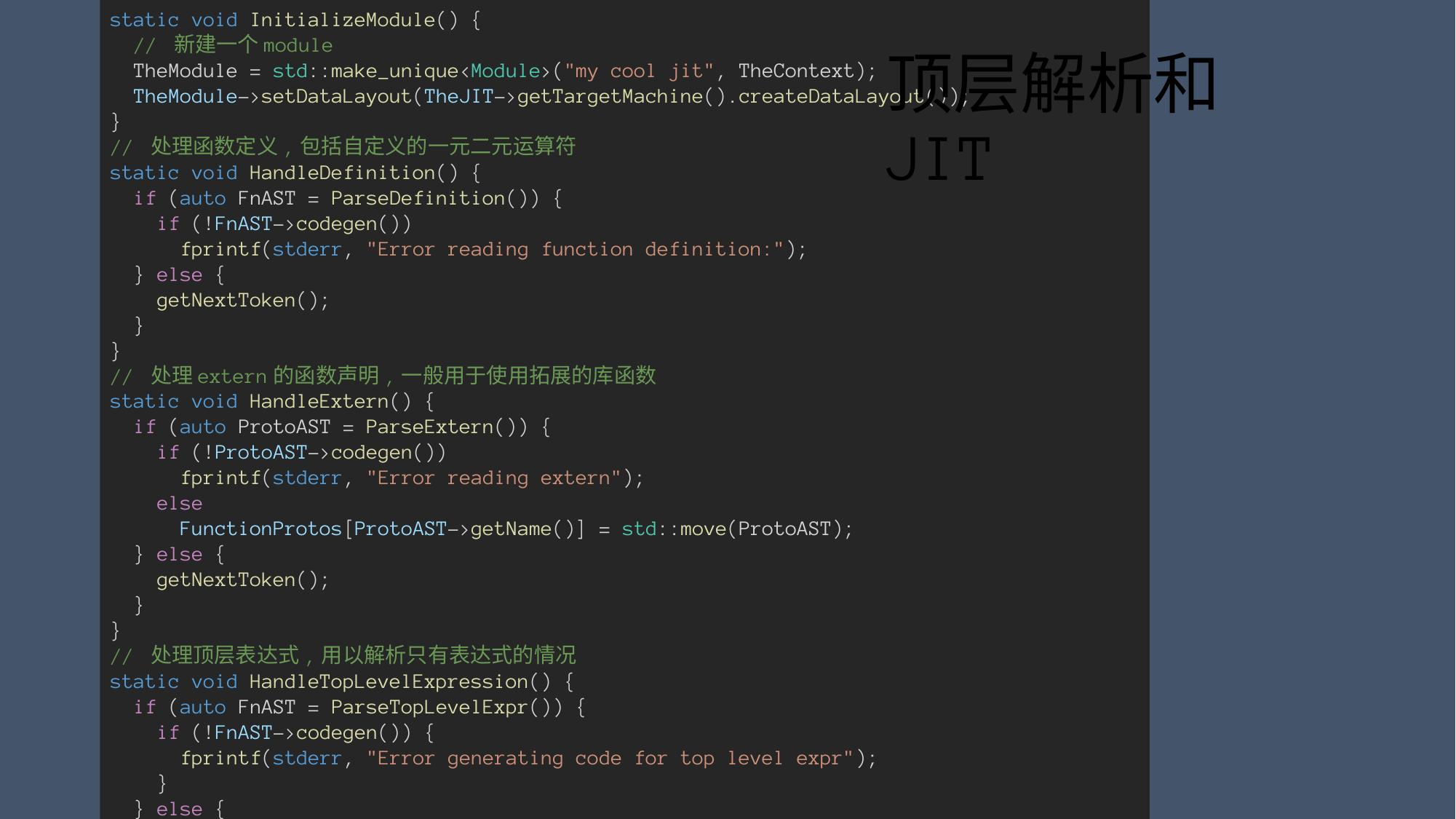

static void InitializeModule() {
  // 新建一个module
  TheModule = std::make_unique<Module>("my cool jit", TheContext);
  TheModule->setDataLayout(TheJIT->getTargetMachine().createDataLayout());
}
// 处理函数定义,包括自定义的一元二元运算符
static void HandleDefinition() {
  if (auto FnAST = ParseDefinition()) {
    if (!FnAST->codegen())
      fprintf(stderr, "Error reading function definition:");
  } else {
    getNextToken();
  }
}
// 处理extern的函数声明,一般用于使用拓展的库函数
static void HandleExtern() {
  if (auto ProtoAST = ParseExtern()) {
    if (!ProtoAST->codegen())
      fprintf(stderr, "Error reading extern");
    else
      FunctionProtos[ProtoAST->getName()] = std::move(ProtoAST);
  } else {
    getNextToken();
  }
}
// 处理顶层表达式,用以解析只有表达式的情况
static void HandleTopLevelExpression() {
  if (auto FnAST = ParseTopLevelExpr()) {
    if (!FnAST->codegen()) {
      fprintf(stderr, "Error generating code for top level expr");
    }
  } else {
    getNextToken();
  }
}
/// top ::= definition | external | expression | ';'
// 主循环,负责跳转到不同的解析流程
static void MainLoop() {
  while (1) {
    switch (CurTok) {
    case tok_eof: // 检测到终止符，跳出循环
      return;
    case ';': // 忽略顶层表达式的分号
      getNextToken();
      break;
    case tok_def: // def开头的函数
      HandleDefinition();
      break;
    case tok_extern: // extern开头的拓展库函数
      HandleExtern();
      break;
    default: // 默认情况下处理为顶层表达式
      HandleTopLevelExpression();
      break;
    }
  }
}
# 顶层解析和JIT